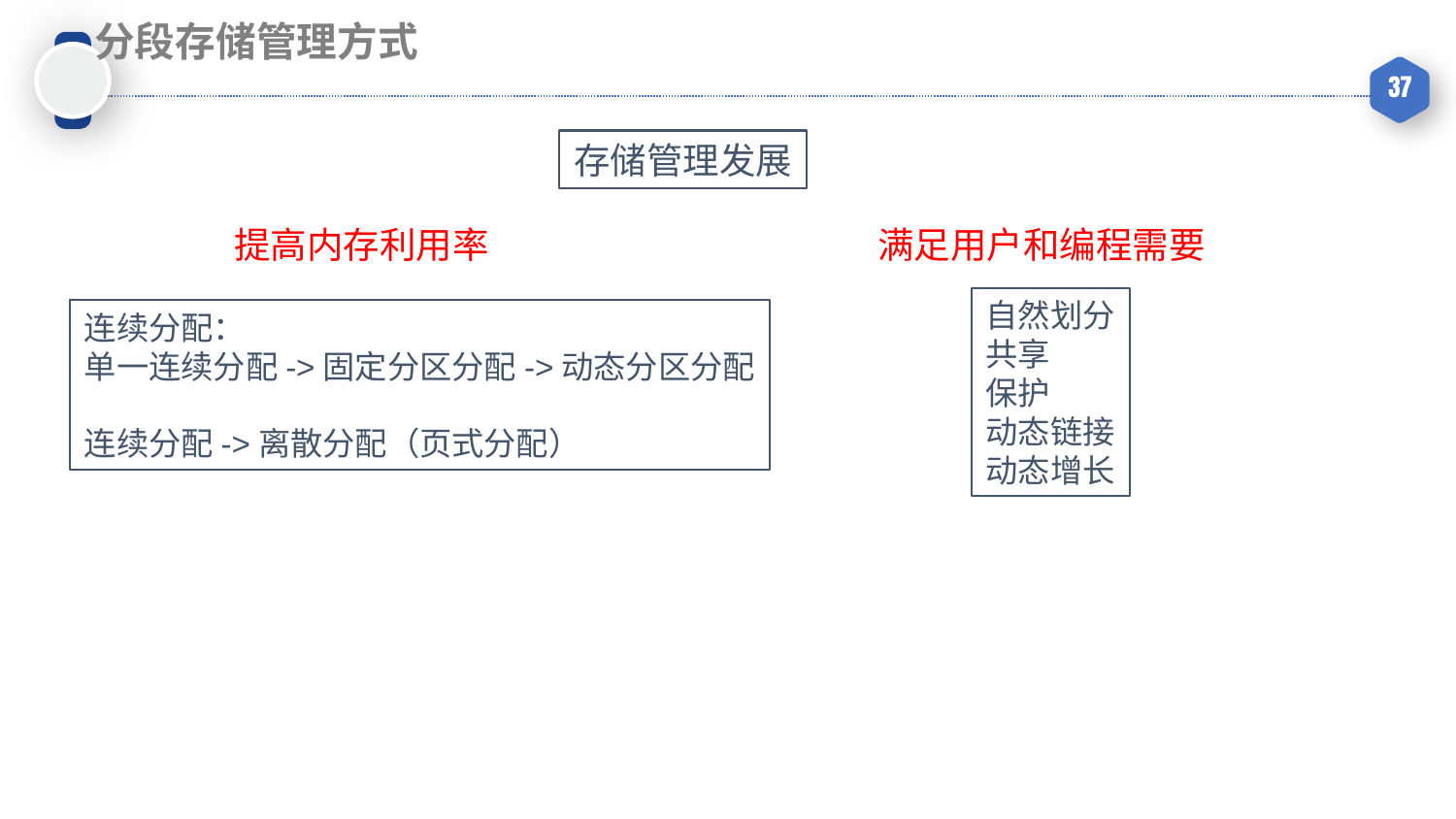

分段存储管理方式
存储管理发展
提高内存利用率
满足用户和编程需要
自然划分
共享
保护
动态链接
动态增长
连续分配：
单一连续分配->固定分区分配->动态分区分配

连续分配->离散分配（页式分配）